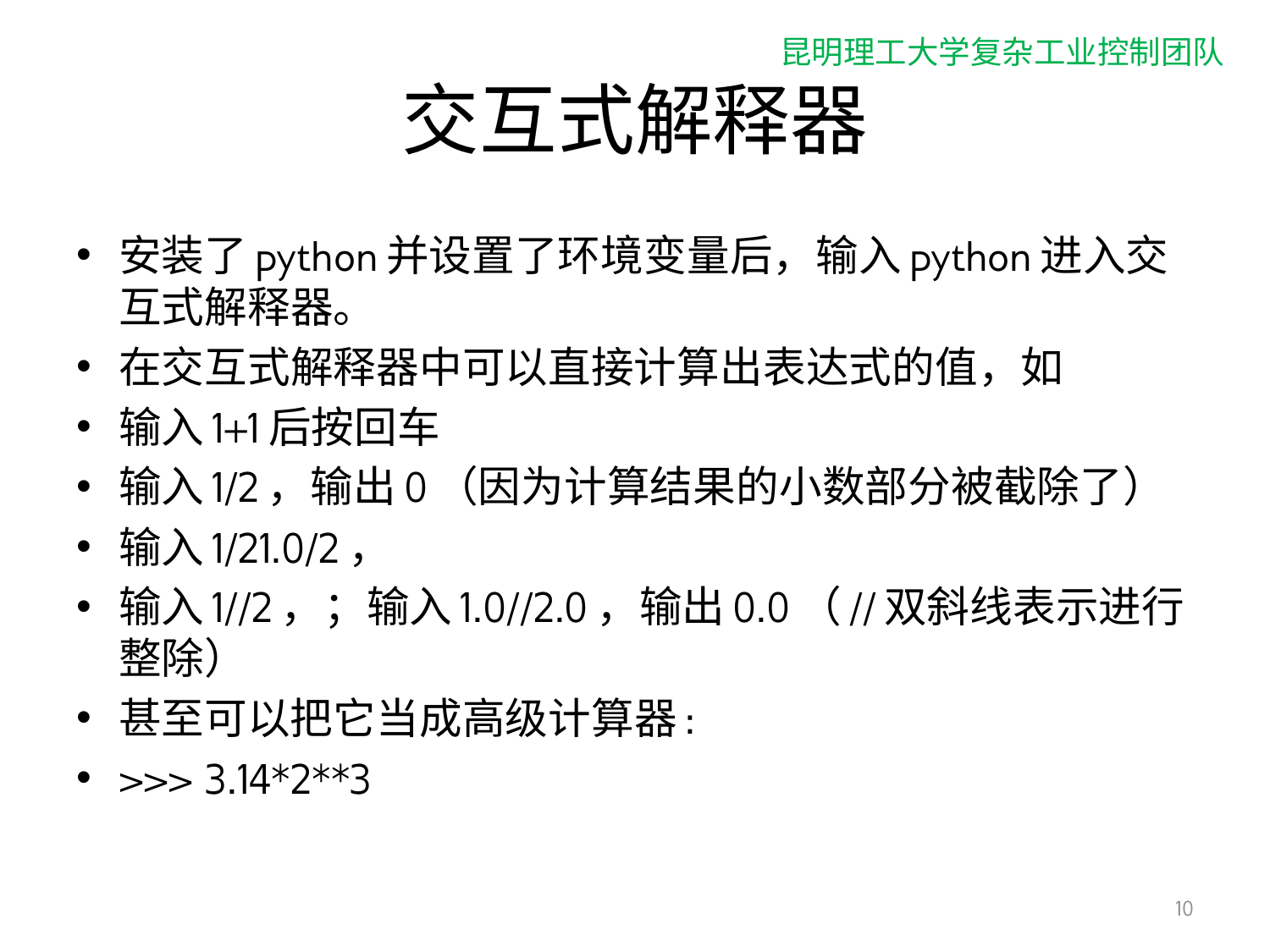

# 交互式解释器
安装了python并设置了环境变量后，输入python进入交互式解释器。
在交互式解释器中可以直接计算出表达式的值，如
输入1+1后按回车
输入1/2，输出0（因为计算结果的小数部分被截除了）
输入1/21.0/2，
输入1//2，；输入1.0//2.0，输出0.0（//双斜线表示进行整除）
甚至可以把它当成高级计算器:
>>> 3.14*2**3
10